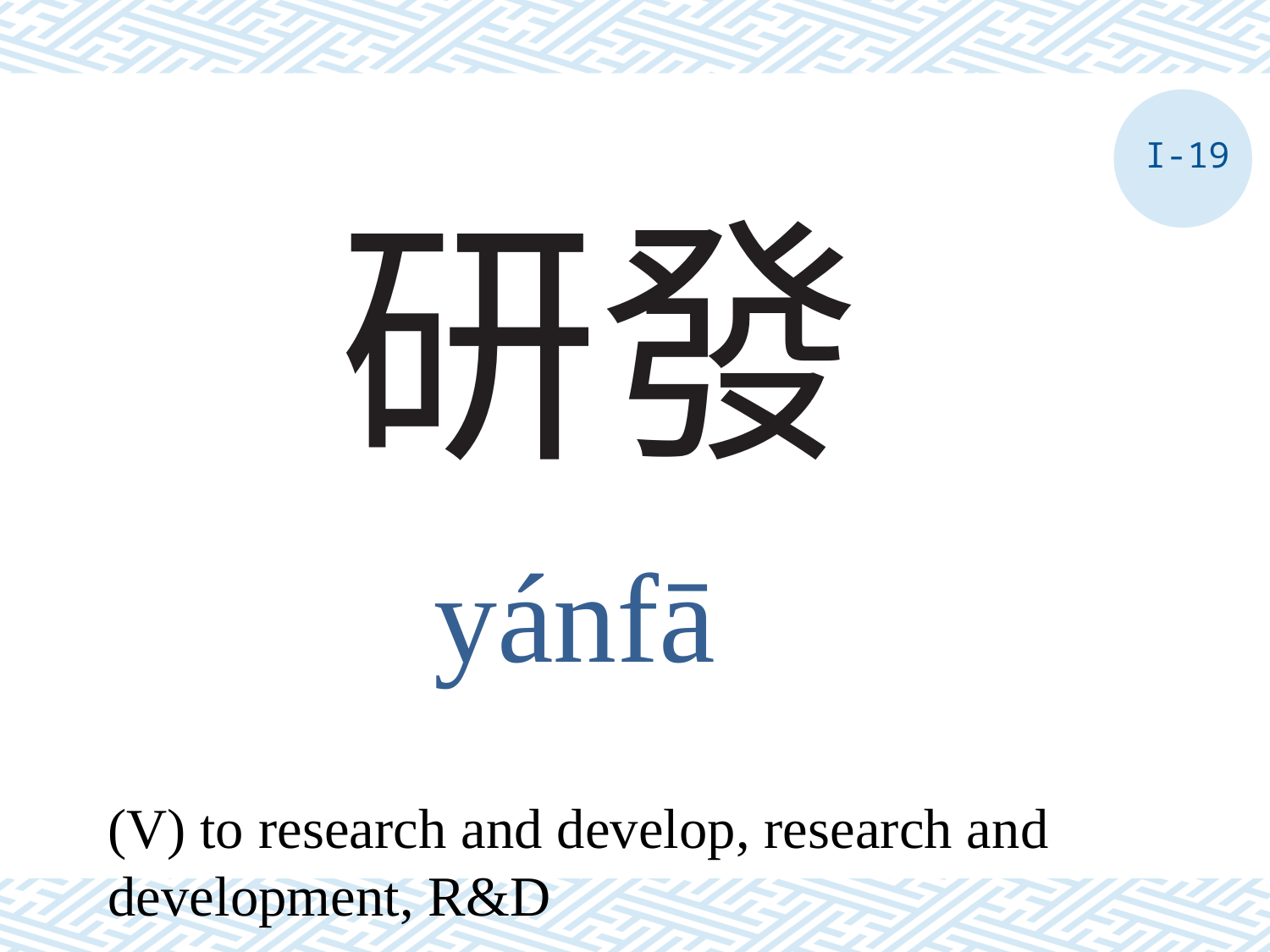

I-19

# 研發
yánfā
(V) to research and develop, research and development, R&D